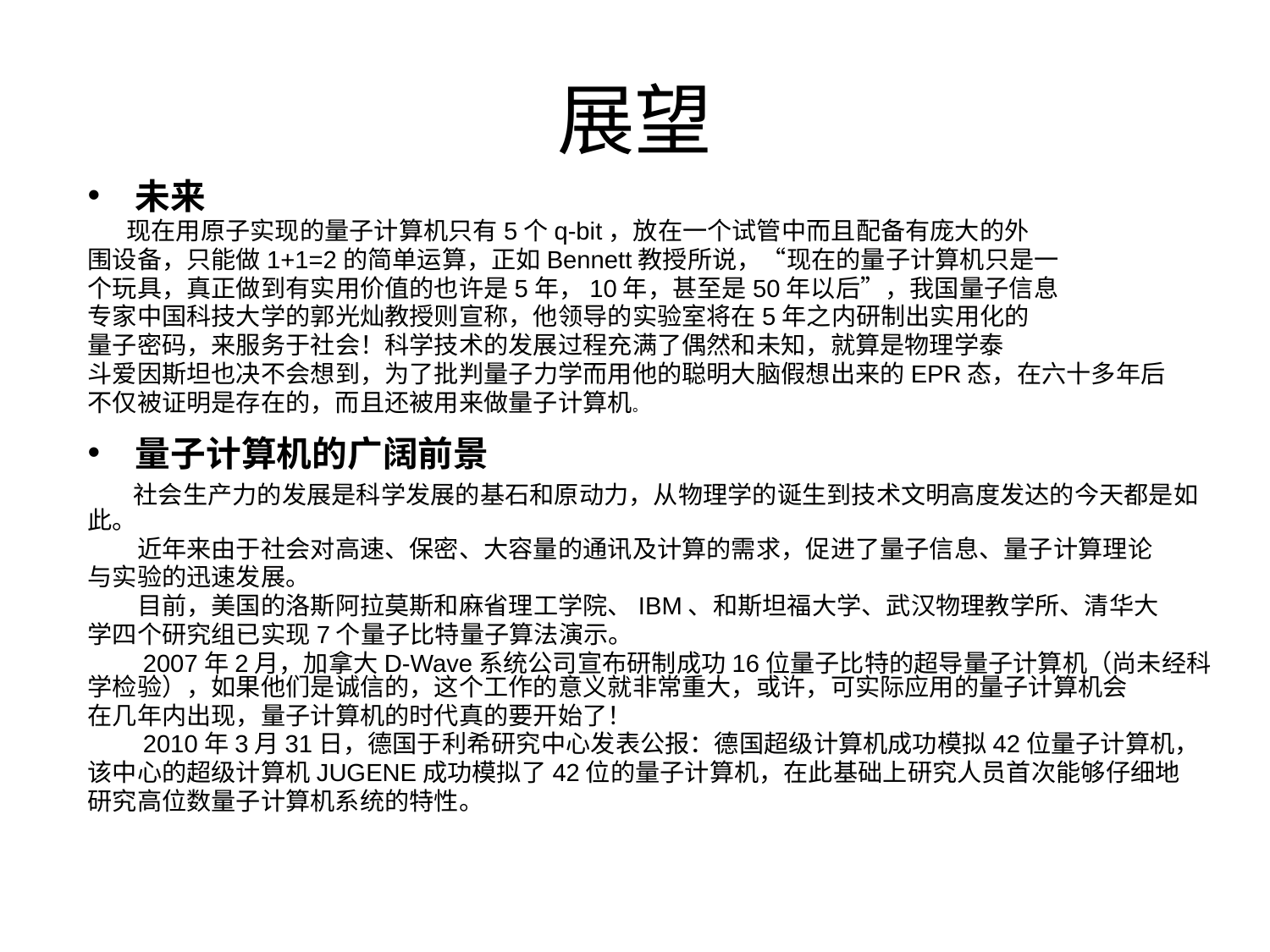

# 展望
未来
　　现在用原子实现的量子计算机只有5个q-bit，放在一个试管中而且配备有庞大的外
围设备，只能做1+1=2的简单运算，正如Bennett教授所说，“现在的量子计算机只是一
个玩具，真正做到有实用价值的也许是5年，10年，甚至是50年以后”，我国量子信息
专家中国科技大学的郭光灿教授则宣称，他领导的实验室将在5年之内研制出实用化的
量子密码，来服务于社会！科学技术的发展过程充满了偶然和未知，就算是物理学泰
斗爱因斯坦也决不会想到，为了批判量子力学而用他的聪明大脑假想出来的EPR态，在六十多年后
不仅被证明是存在的，而且还被用来做量子计算机。

量子计算机的广阔前景
　　社会生产力的发展是科学发展的基石和原动力，从物理学的诞生到技术文明高度发达的今天都是如此。
　　近年来由于社会对高速、保密、大容量的通讯及计算的需求，促进了量子信息、量子计算理论
与实验的迅速发展。
　　目前，美国的洛斯阿拉莫斯和麻省理工学院、IBM、和斯坦福大学、武汉物理教学所、清华大
学四个研究组已实现7个量子比特量子算法演示。
　　2007年2月，加拿大D-Wave系统公司宣布研制成功16位量子比特的超导量子计算机（尚未经科学检验），如果他们是诚信的，这个工作的意义就非常重大，或许，可实际应用的量子计算机会
在几年内出现，量子计算机的时代真的要开始了！
　　2010年3月31日，德国于利希研究中心发表公报：德国超级计算机成功模拟42位量子计算机，
该中心的超级计算机JUGENE成功模拟了42位的量子计算机，在此基础上研究人员首次能够仔细地
研究高位数量子计算机系统的特性。